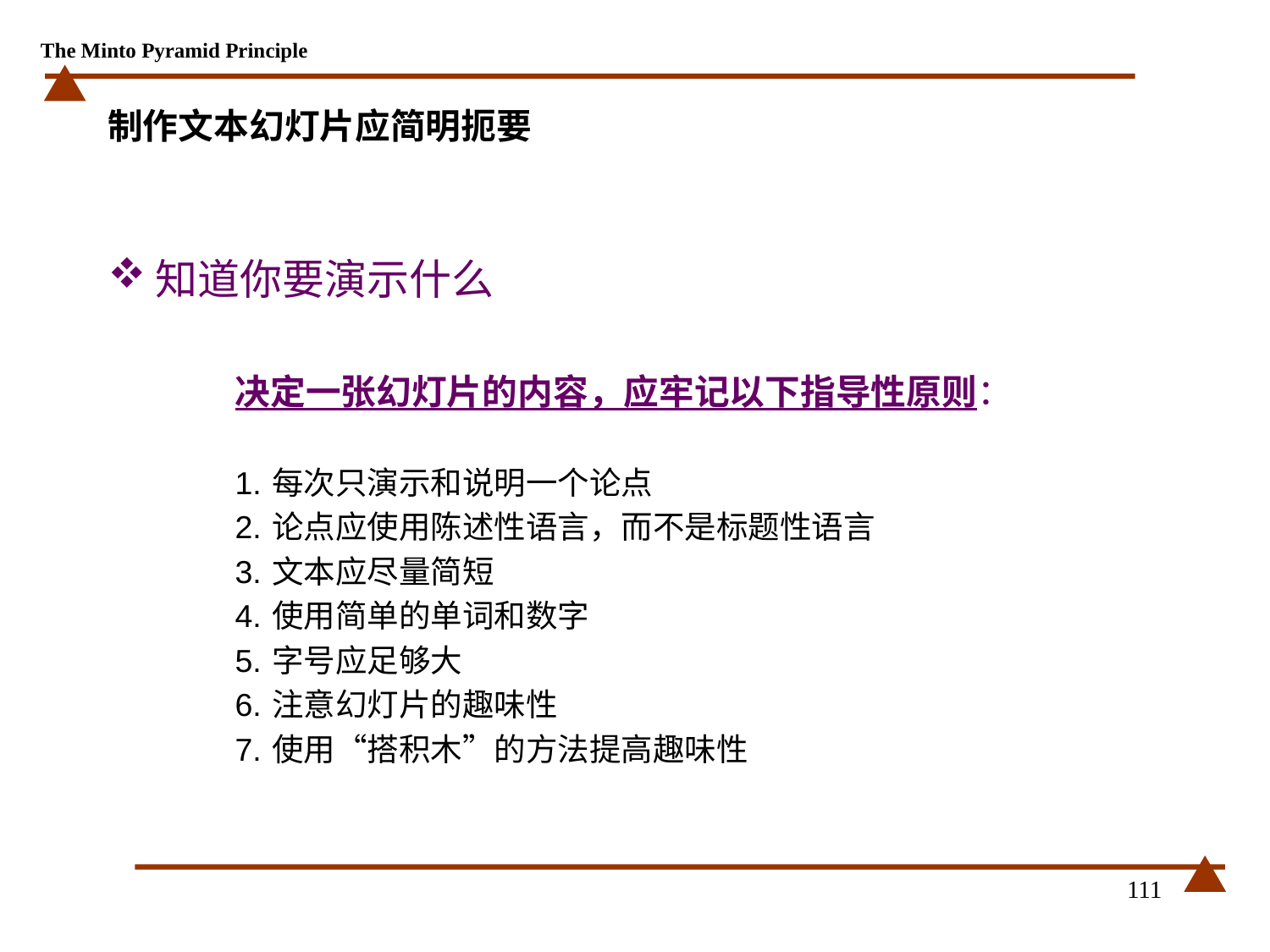

# 制作文本幻灯片应简明扼要
知道你要演示什么

决定一张幻灯片的内容，应牢记以下指导性原则：

每次只演示和说明一个论点
论点应使用陈述性语言，而不是标题性语言
文本应尽量简短
使用简单的单词和数字
字号应足够大
注意幻灯片的趣味性
使用“搭积木”的方法提高趣味性
111